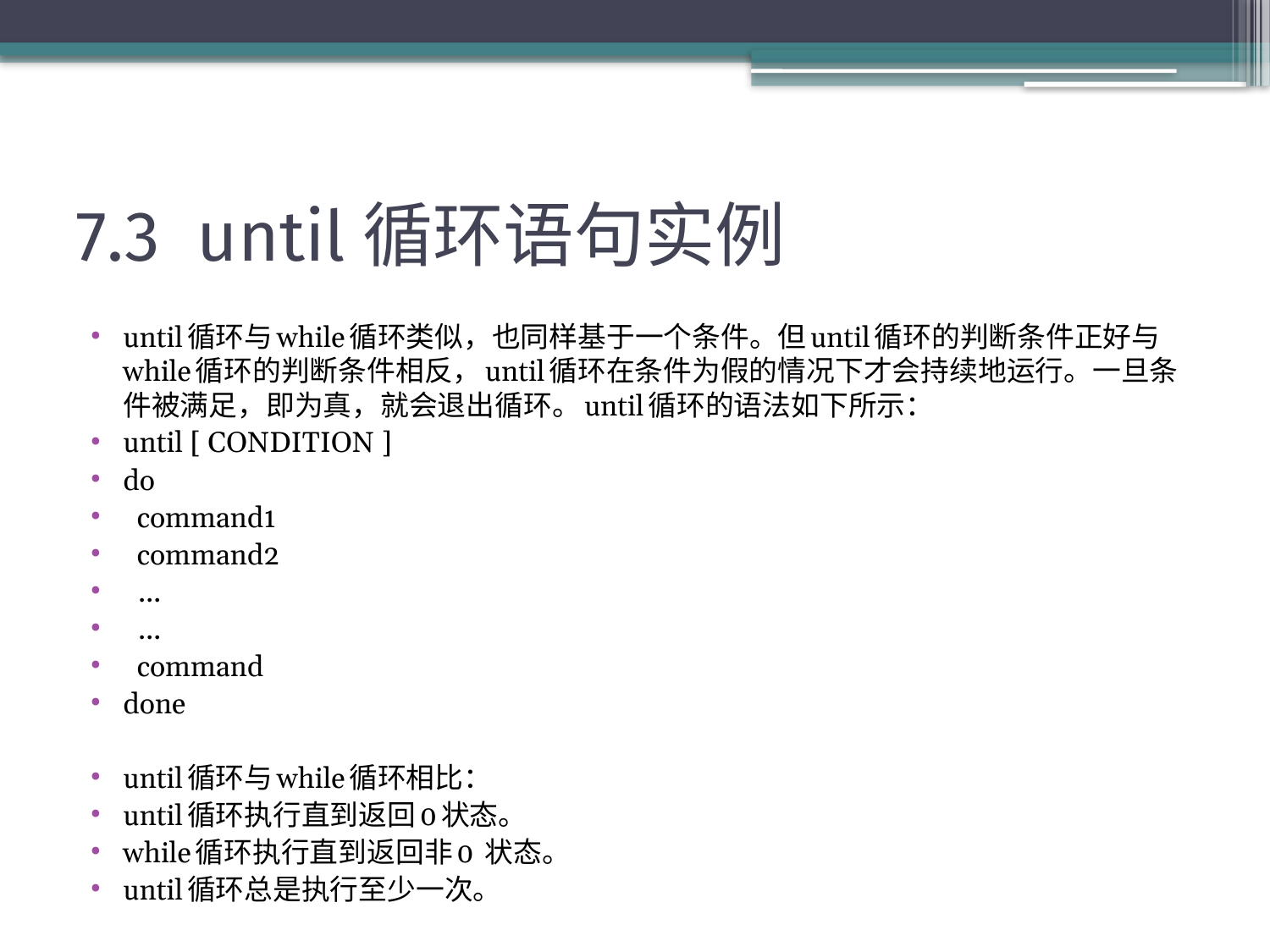

# 7.3  until循环语句实例
until循环与while循环类似，也同样基于一个条件。但until循环的判断条件正好与while循环的判断条件相反，until循环在条件为假的情况下才会持续地运行。一旦条件被满足，即为真，就会退出循环。until循环的语法如下所示：
until [ CONDITION ]
do
  command1
  command2
  …
  …
  command
done

until循环与while循环相比：
until循环执行直到返回0状态。
while循环执行直到返回非0 状态。
until循环总是执行至少一次。